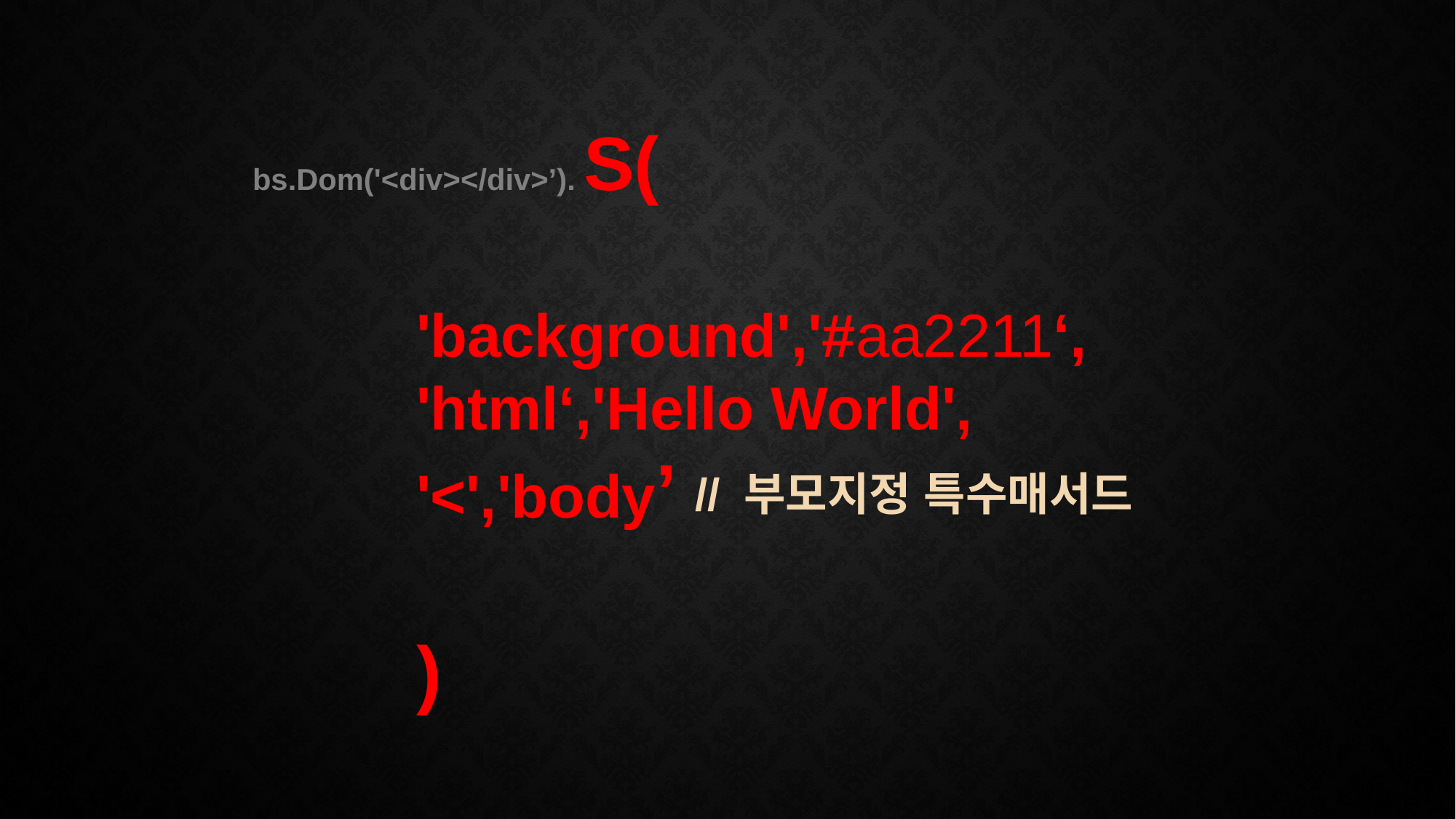

bs.Dom('<div></div>’). S(

'background','#aa2211‘,
'html‘,'Hello World',
'<','body’

)
// 부모지정 특수매서드